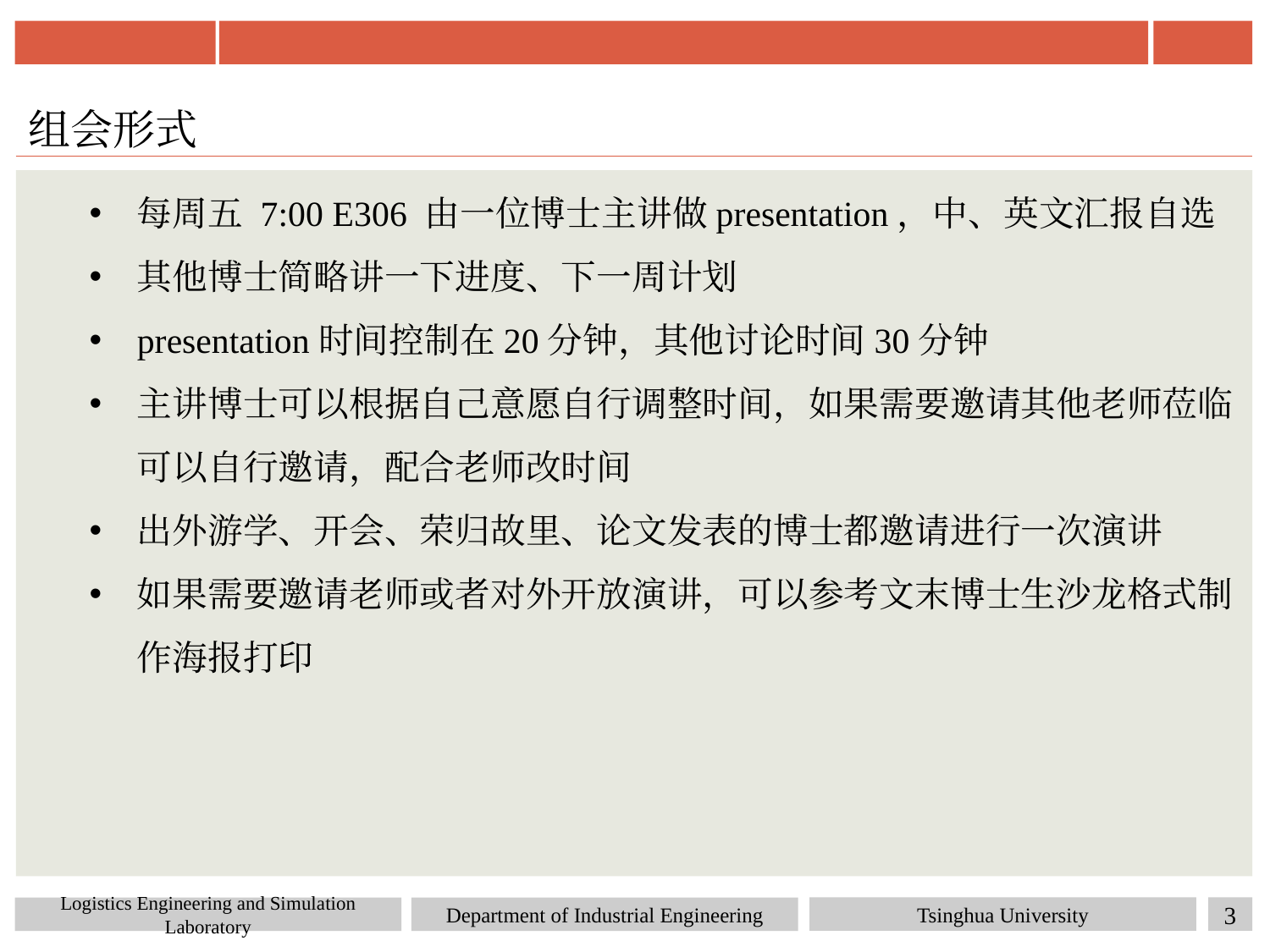

组会形式
每周五 7:00 E306 由一位博士主讲做presentation，中、英文汇报自选
其他博士简略讲一下进度、下一周计划
presentation时间控制在20分钟，其他讨论时间30分钟
主讲博士可以根据自己意愿自行调整时间，如果需要邀请其他老师莅临可以自行邀请，配合老师改时间
出外游学、开会、荣归故里、论文发表的博士都邀请进行一次演讲
如果需要邀请老师或者对外开放演讲，可以参考文末博士生沙龙格式制作海报打印

Tsinghua University

3
Logistics Engineering and Simulation Laboratory
Department of Industrial Engineering